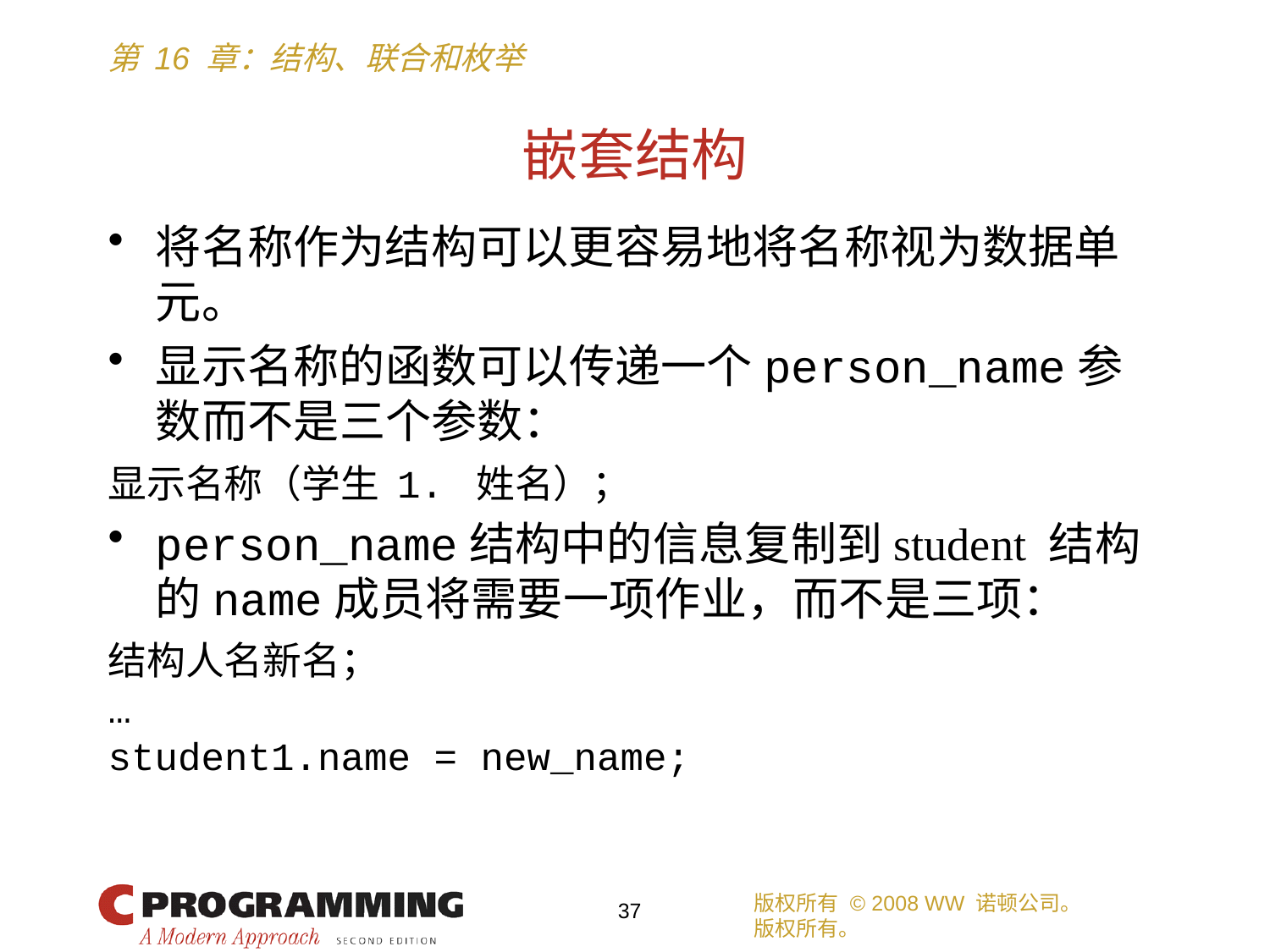

# 嵌套结构
将名称作为结构可以更容易地将名称视为数据单元。
显示名称的函数可以传递一个person_name参数而不是三个参数：
显示名称（学生 1. 姓名）；
person_name结构中的信息复制到student 结构的name成员将需要一项作业，而不是三项：
结构人名新名；
…
student1.name = new_name;
版权所有 © 2008 WW 诺顿公司。
版权所有。
37